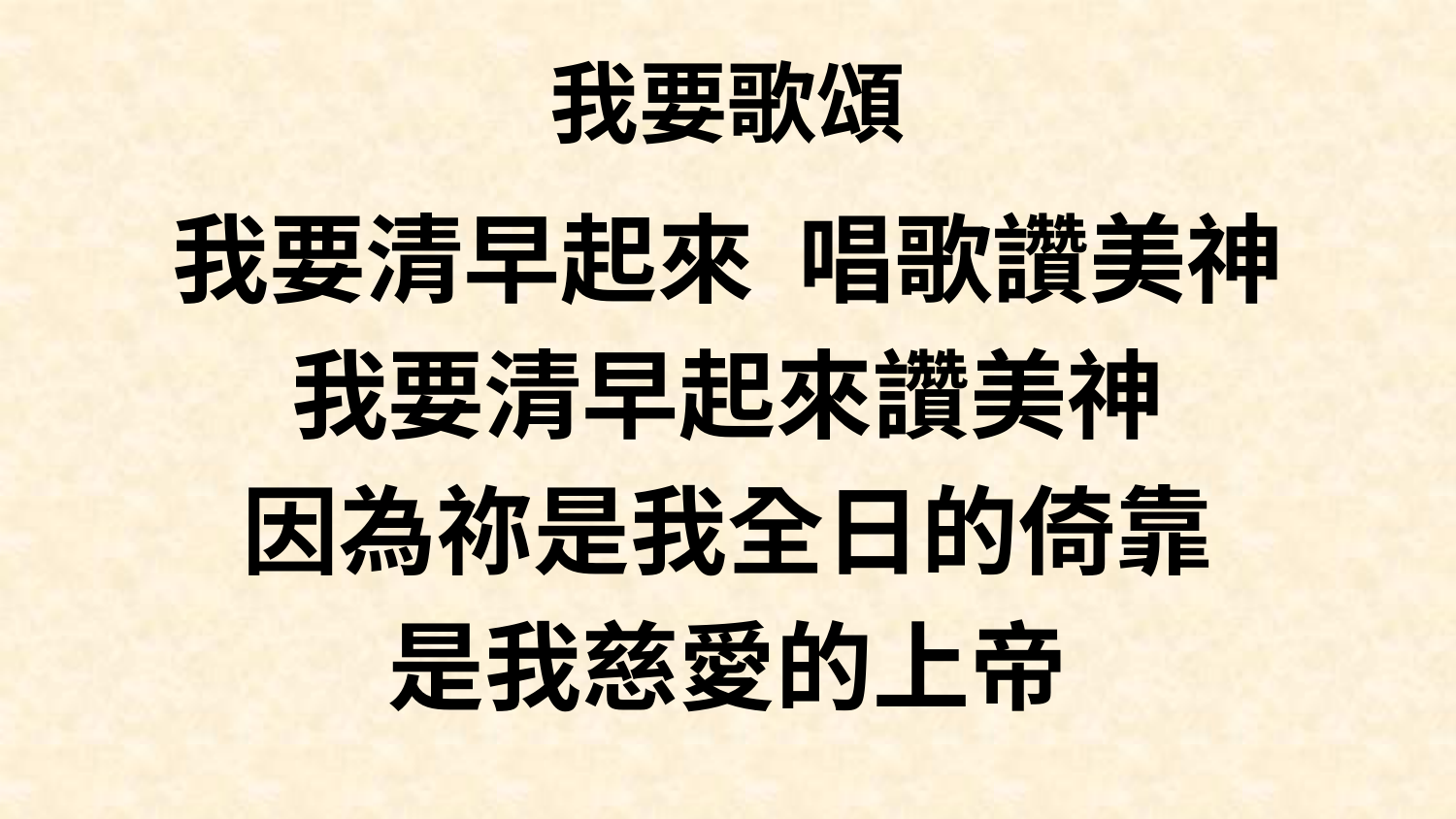

# 我要歌頌
我要清早起來  唱歌讚美神
我要清早起來讚美神
因為祢是我全日的倚靠
是我慈愛的上帝